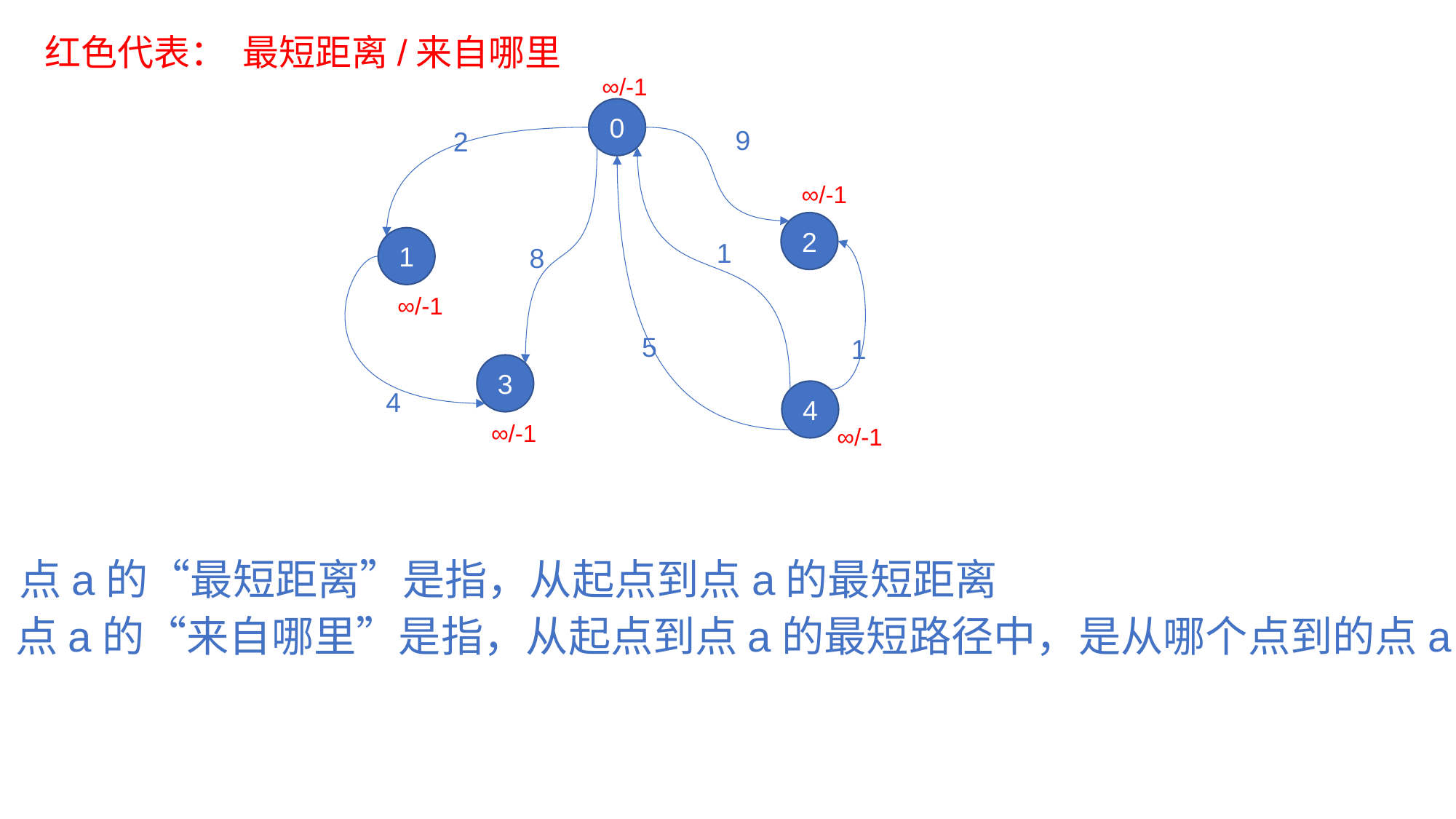

红色代表：  最短距离/来自哪里
∞/-1
0
9
2
∞/-1
2
1
1
8
∞/-1
5
1
3
4
4
∞/-1
∞/-1
点a的“最短距离”是指，从起点到点a的最短距离
点a的“来自哪里”是指，从起点到点a的最短路径中，是从哪个点到的点a